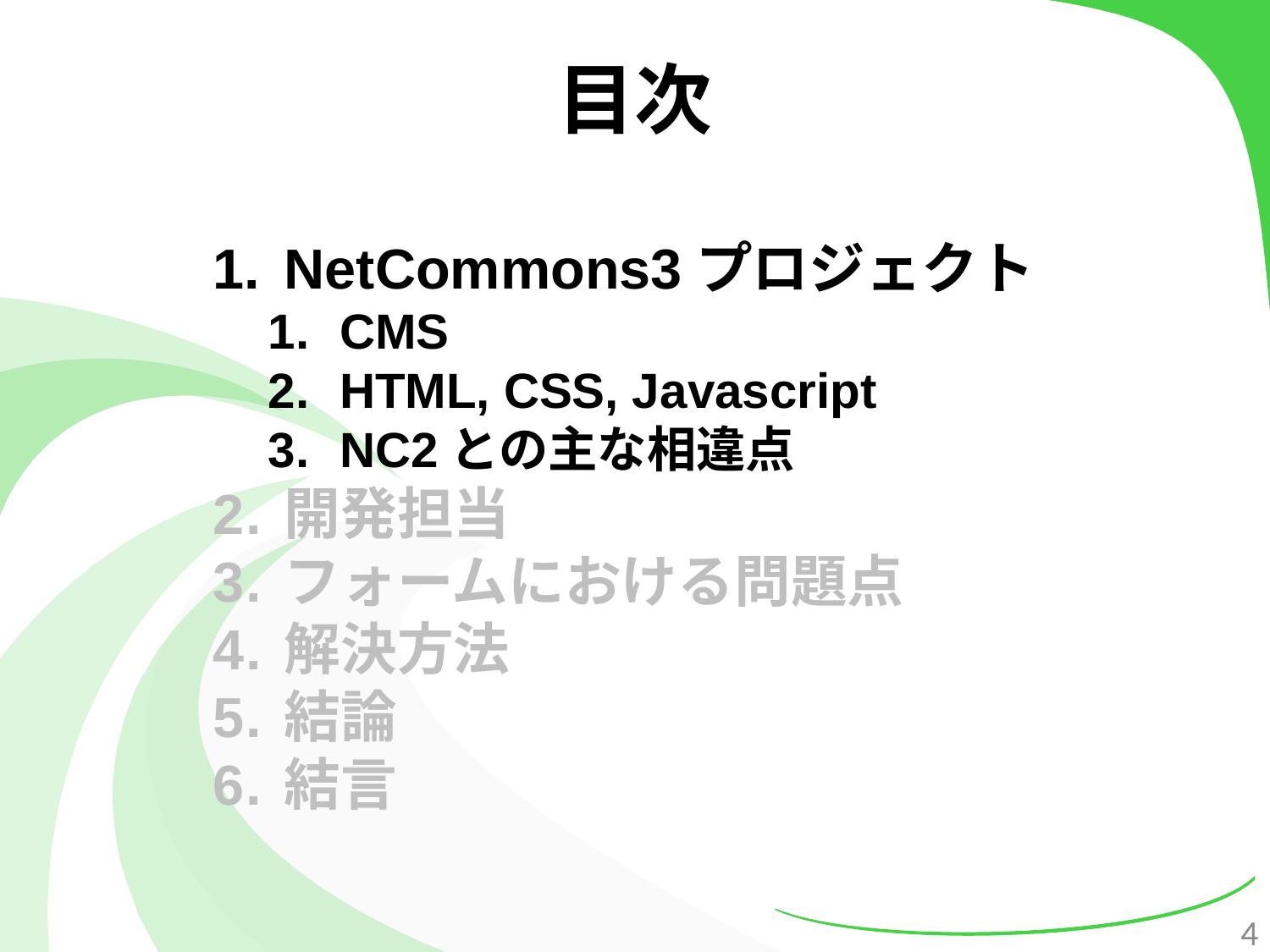

# 目次
NetCommons3プロジェクト
CMS
HTML, CSS, Javascript
NC2との主な相違点
開発担当
フォームにおける問題点
解決方法
結論
結言
4